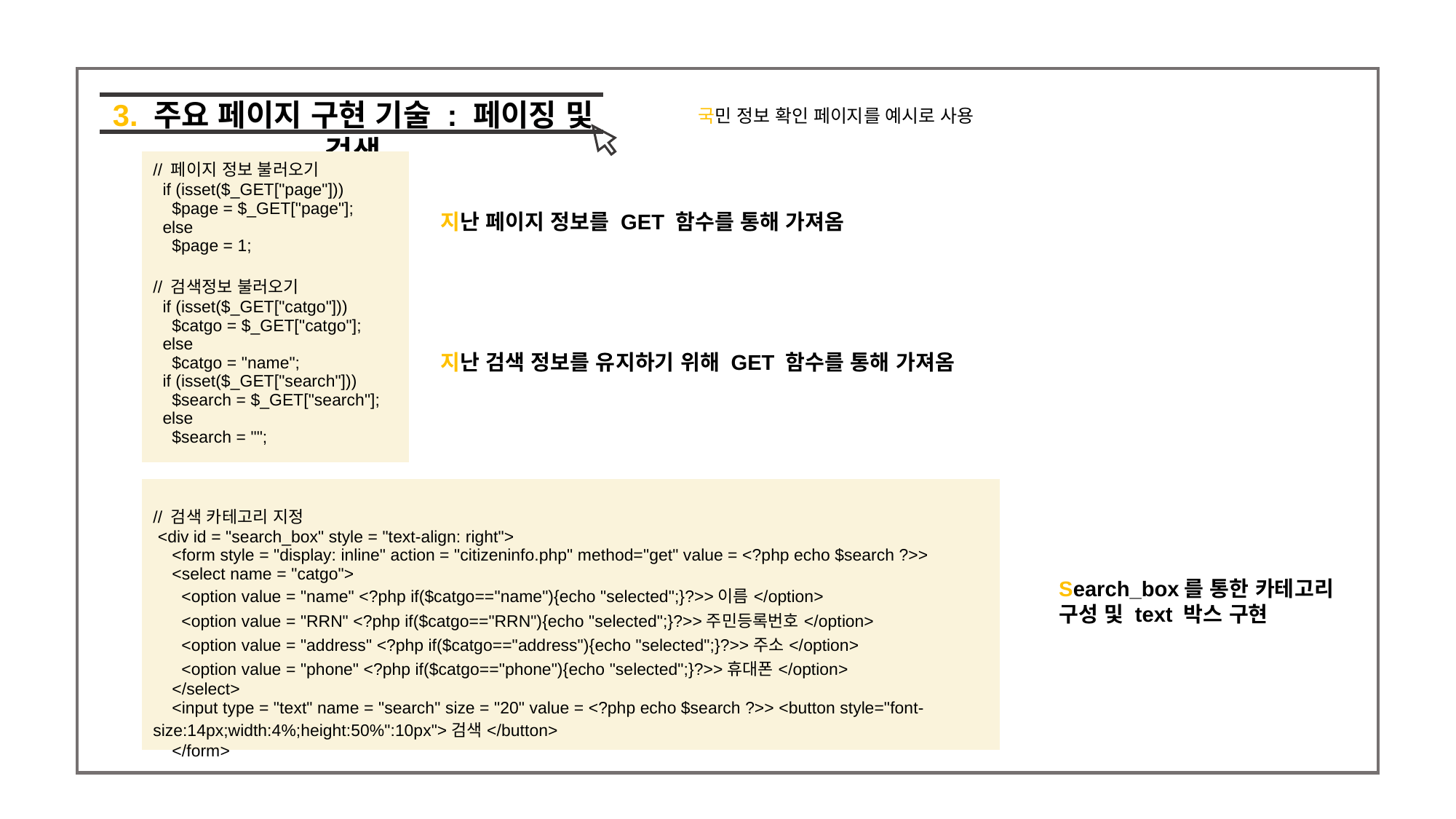

3. 주요 페이지 구현 기술 : 페이징 및 검색
국민 정보 확인 페이지를 예시로 사용

| // 페이지 정보 불러오기 if (isset($\_GET["page"])) $page = $\_GET["page"]; else $page = 1; // 검색정보 불러오기 if (isset($\_GET["catgo"])) $catgo = $\_GET["catgo"]; else $catgo = "name"; if (isset($\_GET["search"])) $search = $\_GET["search"]; else $search = ""; |
| --- |
지난 페이지 정보를 GET 함수를 통해 가져옴
지난 검색 정보를 유지하기 위해 GET 함수를 통해 가져옴
| // 검색 카테고리 지정 <div id = "search\_box" style = "text-align: right"> <form style = "display: inline" action = "citizeninfo.php" method="get" value = <?php echo $search ?>> <select name = "catgo"> <option value = "name" <?php if($catgo=="name"){echo "selected";}?>>이름</option> <option value = "RRN" <?php if($catgo=="RRN"){echo "selected";}?>>주민등록번호</option> <option value = "address" <?php if($catgo=="address"){echo "selected";}?>>주소</option> <option value = "phone" <?php if($catgo=="phone"){echo "selected";}?>>휴대폰</option> </select> <input type = "text" name = "search" size = "20" value = <?php echo $search ?>> <button style="font-size:14px;width:4%;height:50%":10px">검색</button> </form> |
| --- |
Search_box를 통한 카테고리 구성 및 text 박스 구현